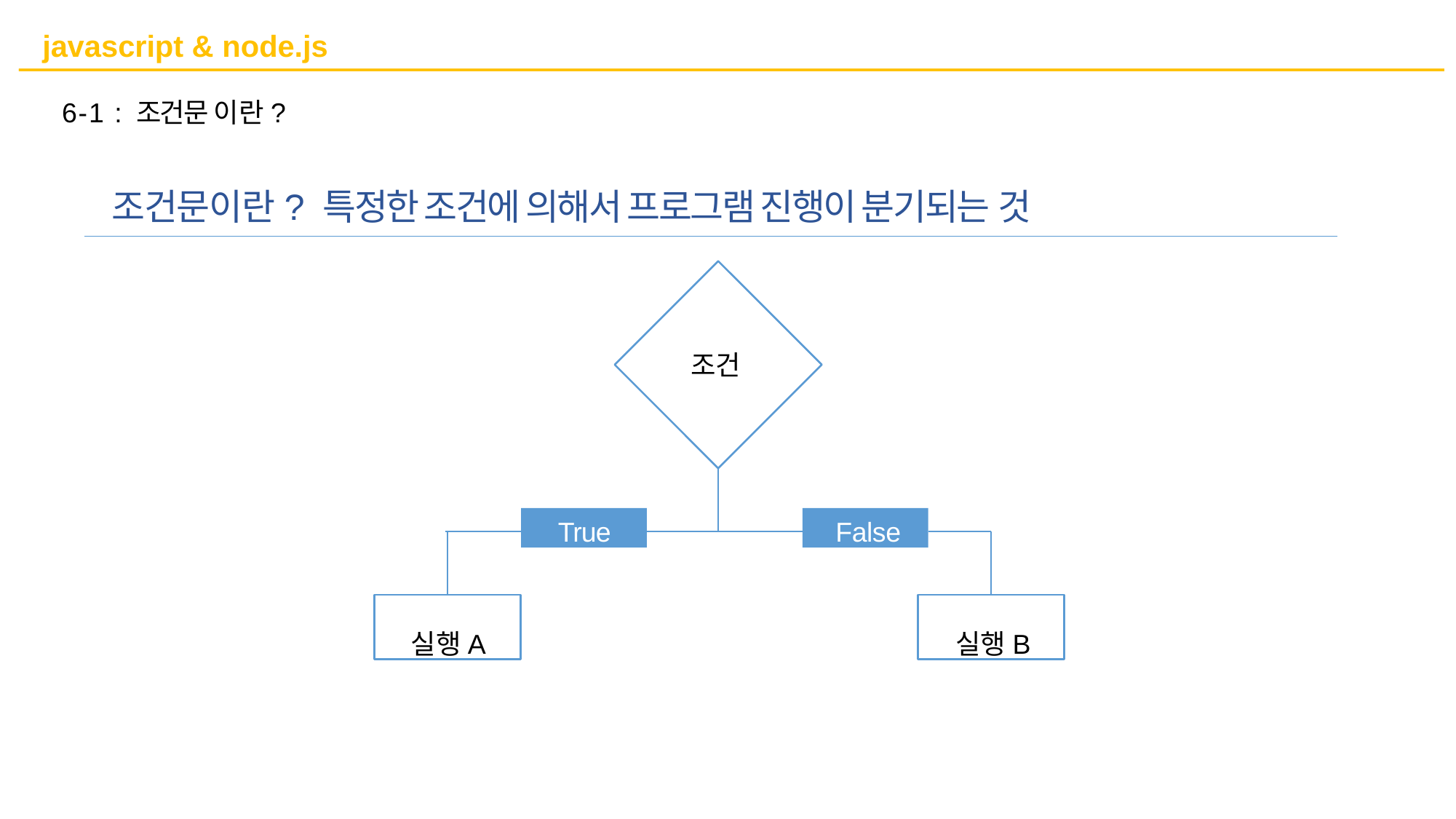

# javascript & node.js

6-1 : 조건문 이란?

조건문이란? 특정한 조건에 의해서 프로그램 진행이 분기되는 것

조건

True
False

실행A
실행B